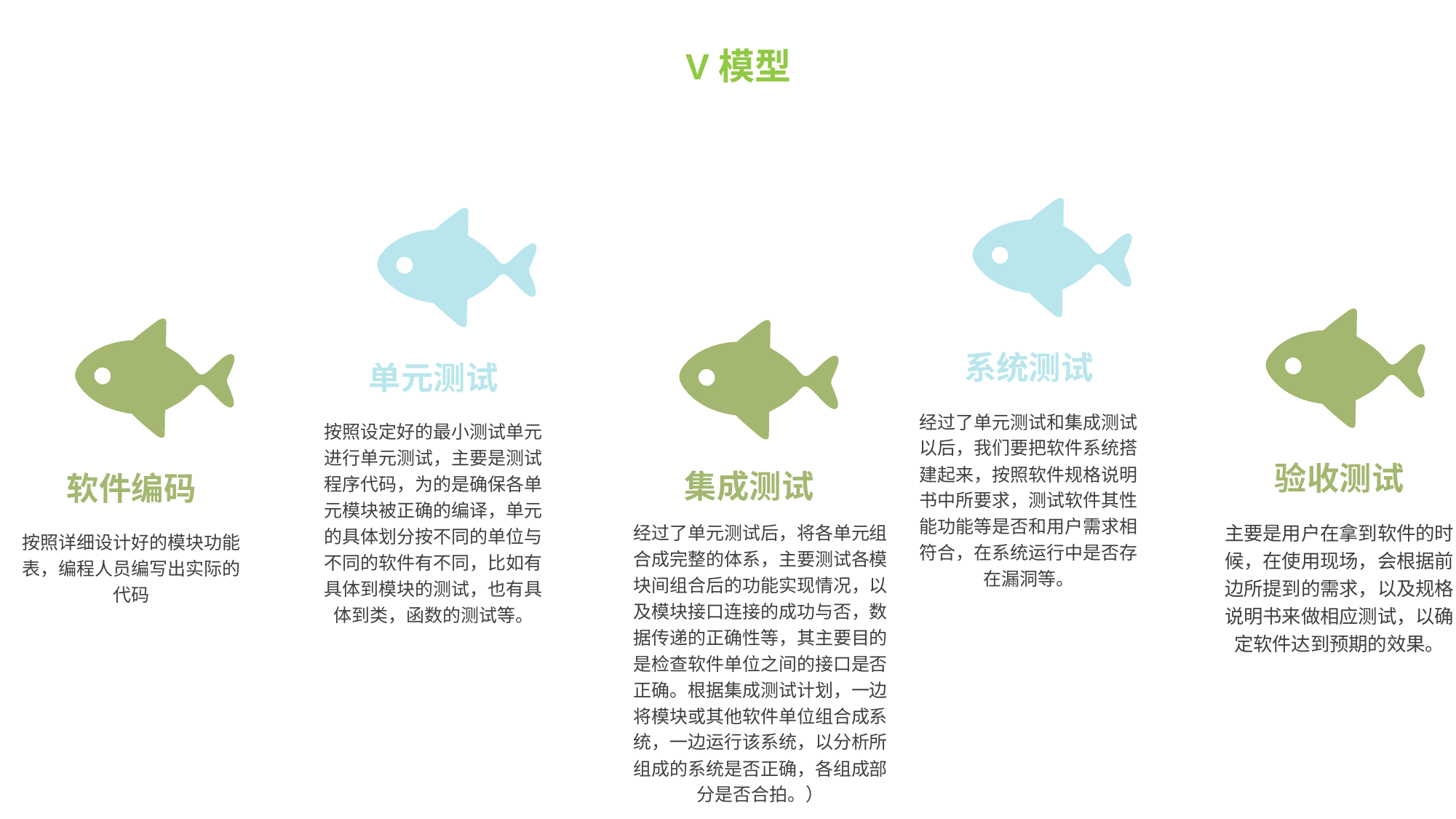

V模型

系统测试
单元测试
经过了单元测试和集成测试以后，我们要把软件系统搭建起来，按照软件规格说明书中所要求，测试软件其性能功能等是否和用户需求相符合，在系统运行中是否存在漏洞等。
按照设定好的最小测试单元进行单元测试，主要是测试程序代码，为的是确保各单元模块被正确的编译，单元的具体划分按不同的单位与不同的软件有不同，比如有具体到模块的测试，也有具体到类，函数的测试等。
验收测试
集成测试
软件编码
主要是用户在拿到软件的时候，在使用现场，会根据前边所提到的需求，以及规格说明书来做相应测试，以确定软件达到预期的效果。
经过了单元测试后，将各单元组合成完整的体系，主要测试各模块间组合后的功能实现情况，以及模块接口连接的成功与否，数据传递的正确性等，其主要目的是检查软件单位之间的接口是否正确。根据集成测试计划，一边将模块或其他软件单位组合成系统，一边运行该系统，以分析所组成的系统是否正确，各组成部分是否合拍。）
按照详细设计好的模块功能表，编程人员编写出实际的代码